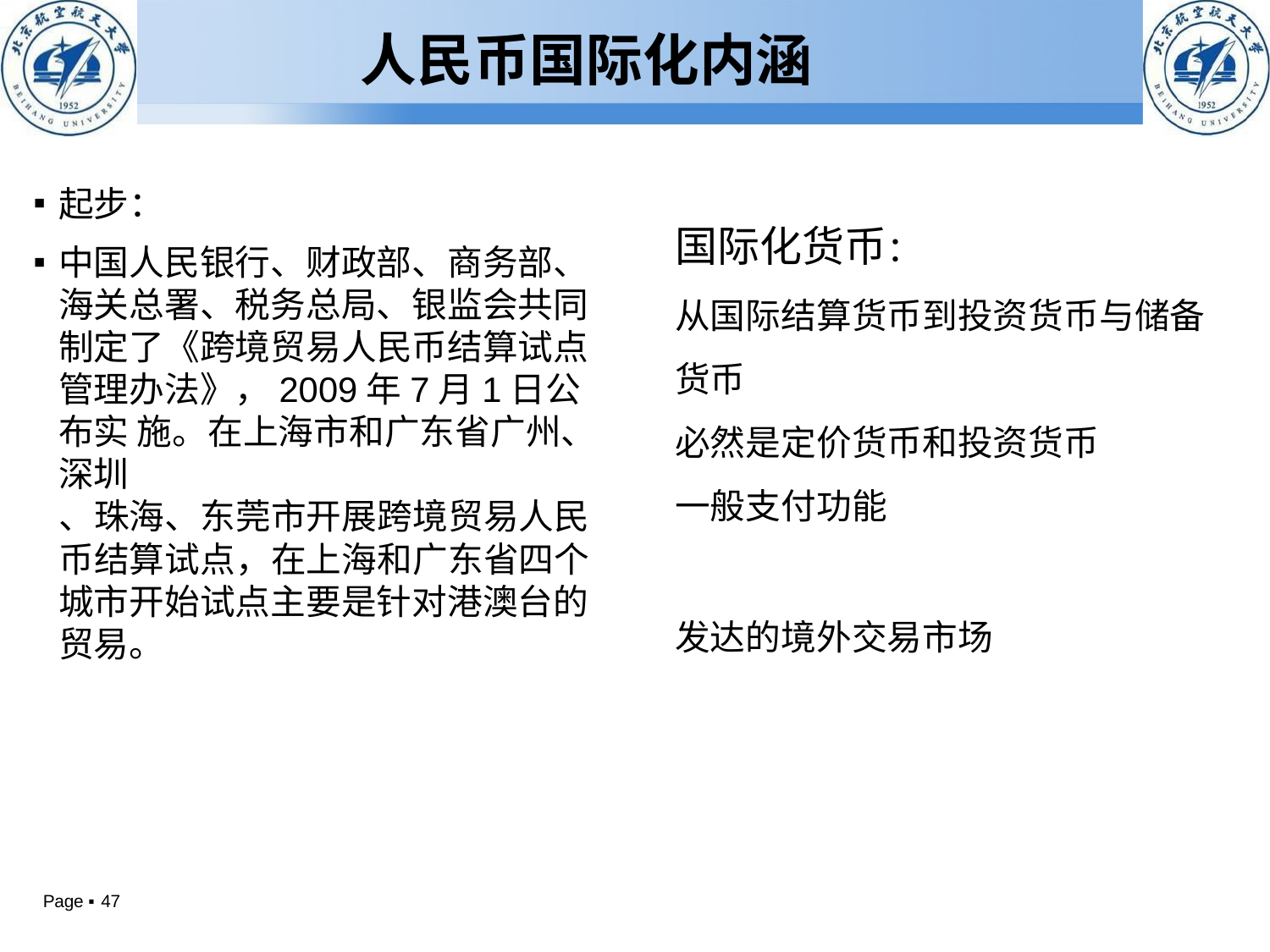

# 人民币国际化内涵
起步：
中国人民银行、财政部、商务部、 海关总署、税务总局、银监会共同 制定了《跨境贸易人民币结算试点 管理办法》，2009年7月1日公布实 施。在上海市和广东省广州、深圳
、珠海、东莞市开展跨境贸易人民 币结算试点，在上海和广东省四个 城市开始试点主要是针对港澳台的
贸易。
国际化货币：
从国际结算货币到投资货币与储备
货币
必然是定价货币和投资货币 一般支付功能

发达的境外交易市场
Page ▪ 47